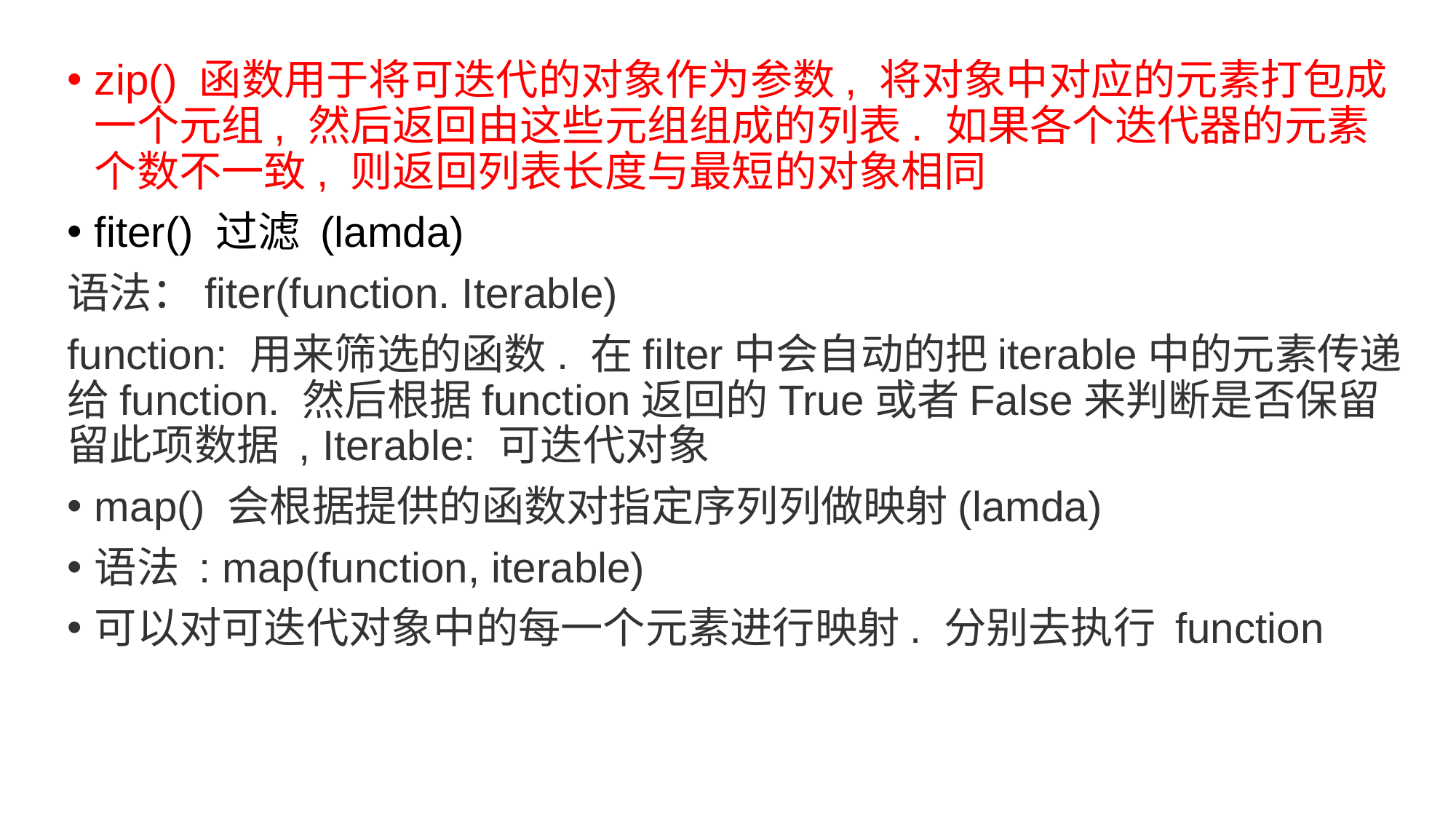

zip() 函数用于将可迭代的对象作为参数, 将对象中对应的元素打包成一个元组, 然后返回由这些元组组成的列表. 如果各个迭代器的元素个数不一致, 则返回列表长度与最短的对象相同
fiter() 过滤 (lamda)
语法：fiter(function. Iterable)
function: 用来筛选的函数. 在ﬁlter中会自动的把iterable中的元素传递给function. 然后根据function返回的True或者False来判断是否保留留此项数据 , Iterable: 可迭代对象
map() 会根据提供的函数对指定序列列做映射(lamda)
语法 : map(function, iterable)
可以对可迭代对象中的每一个元素进行映射. 分别去执行 function